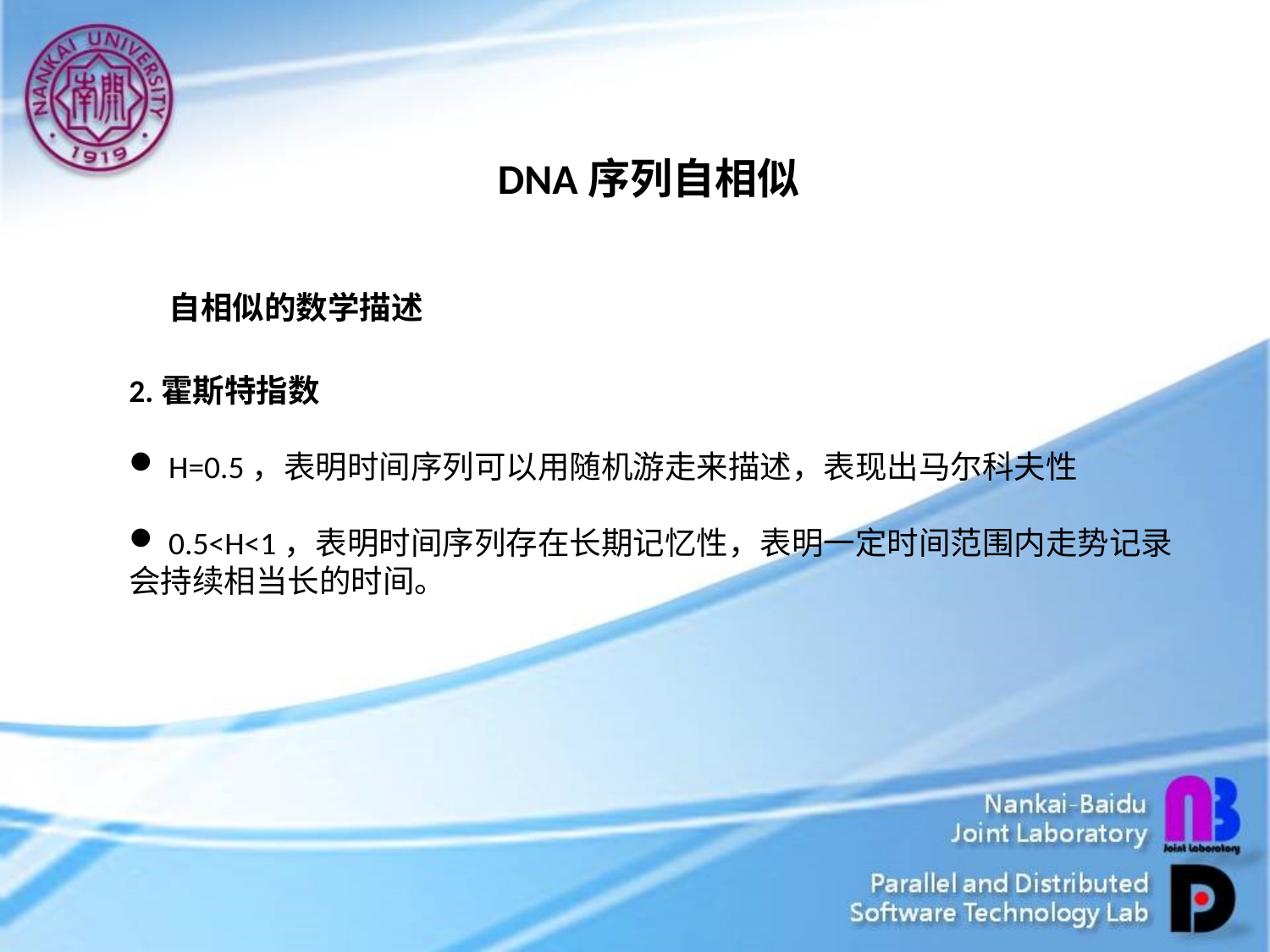

DNA序列自相似
自相似的数学描述
2.霍斯特指数

H=0.5，表明时间序列可以用随机游走来描述，表现出马尔科夫性

0.5<H<1，表明时间序列存在长期记忆性，表明一定时间范围内走势记录
会持续相当长的时间。